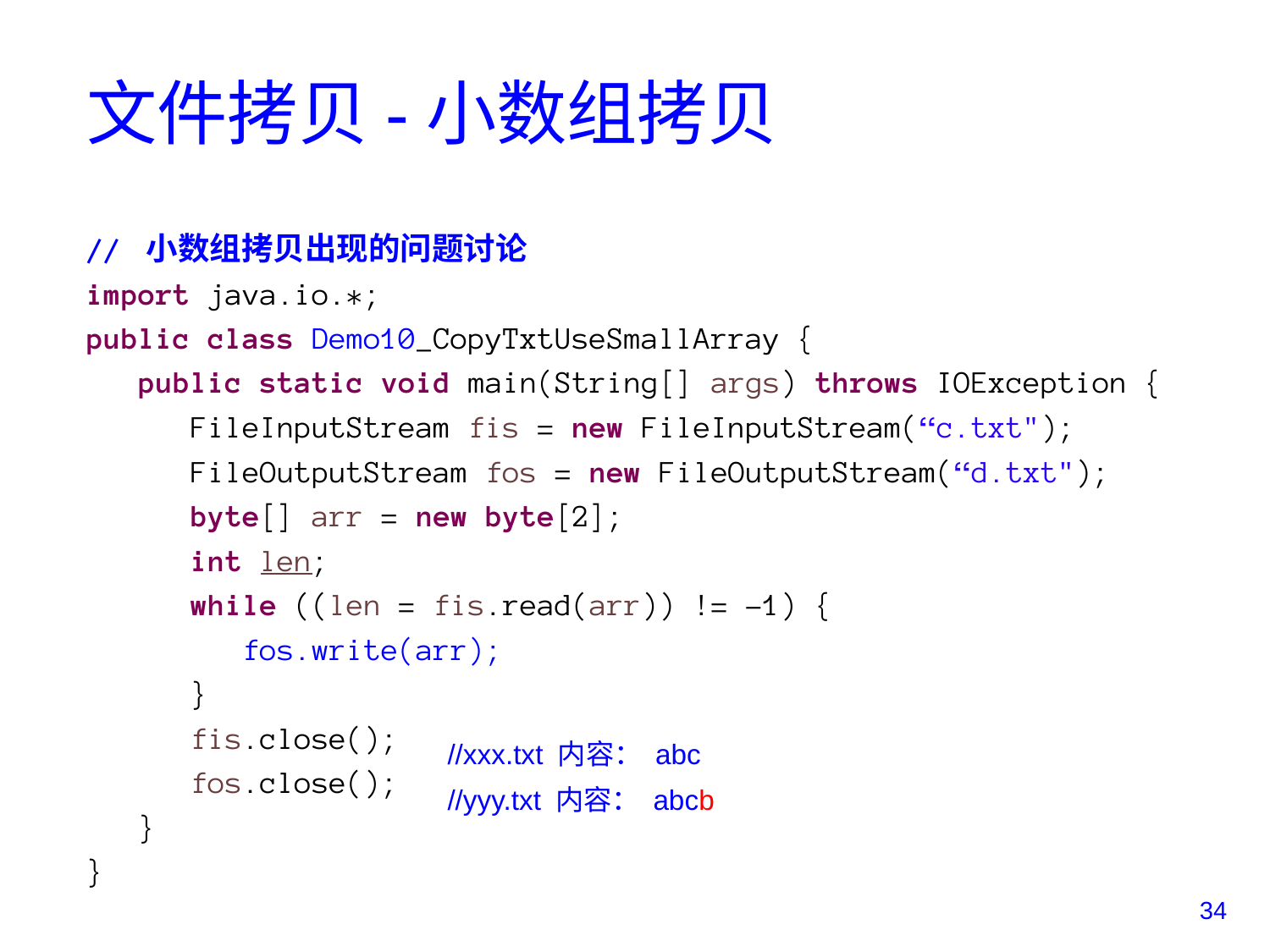

# 文件拷贝-小数组拷贝
// 小数组拷贝出现的问题讨论
import java.io.*;
public class Demo10_CopyTxtUseSmallArray {
   public static void main(String[] args) throws IOException {
      FileInputStream fis = new FileInputStream(“c.txt");
      FileOutputStream fos = new FileOutputStream(“d.txt");
      byte[] arr = new byte[2];
      int len;
      while ((len = fis.read(arr)) != -1) {
         fos.write(arr);
      }
      fis.close();
      fos.close();
   }
}

//xxx.txt 内容： abc
//yyy.txt 内容： abcb
34